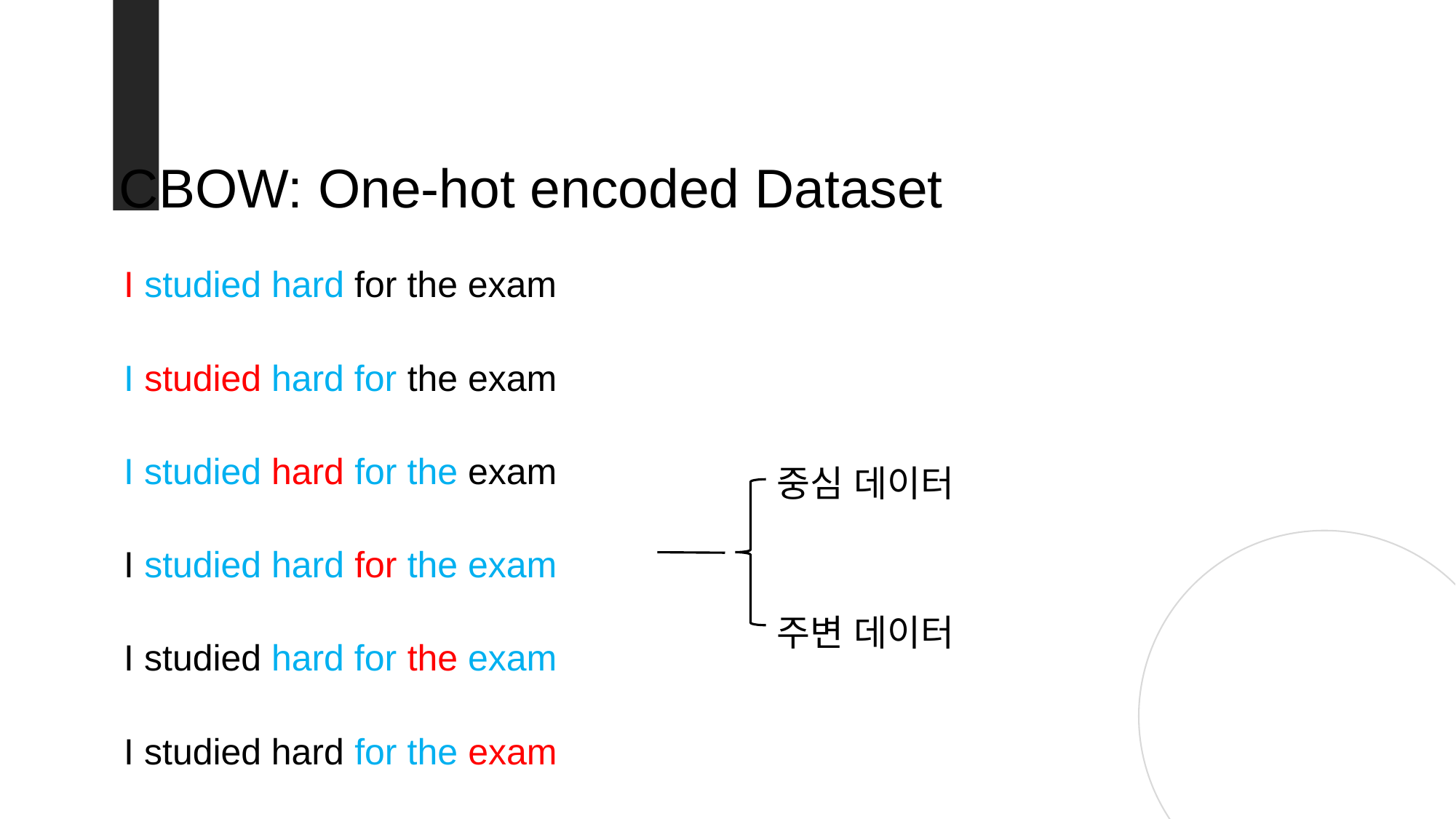

CBOW: One-hot encoded Dataset
I studied hard for the exam
I studied hard for the exam
I studied hard for the exam
중심 데이터

I studied hard for the exam
주변 데이터
I studied hard for the exam
I studied hard for the exam